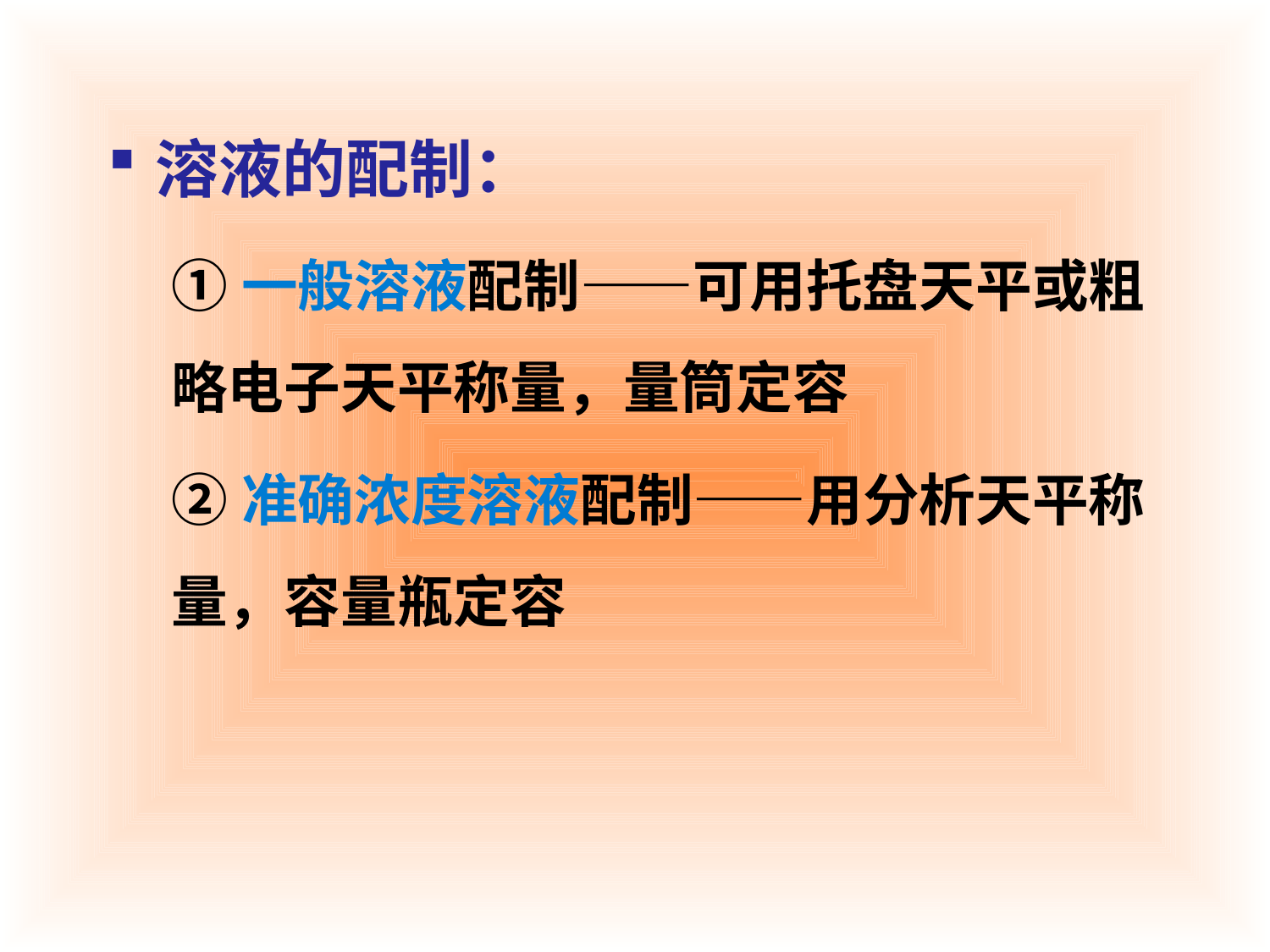

#
溶液的配制：
①一般溶液配制——可用托盘天平或粗略电子天平称量，量筒定容
②准确浓度溶液配制——用分析天平称量，容量瓶定容